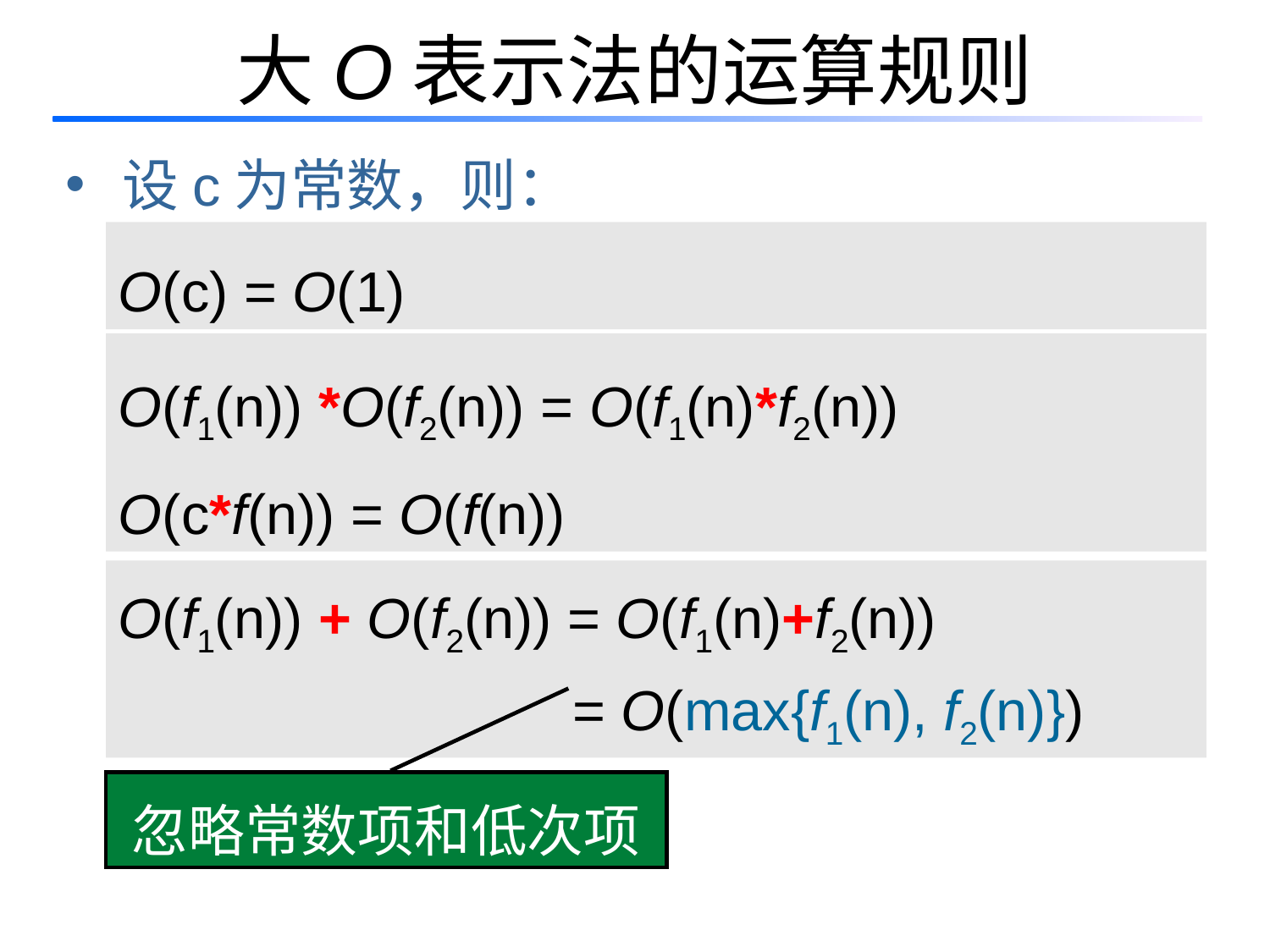

# 大O表示法的运算规则

 设c为常数，则：
O(c) = O(1)
O(f1(n)) *O(f2(n)) = O(f1(n)*f2(n))
O(c*f(n)) = O(f(n))
O(f1(n)) + O(f2(n)) = O(f1(n)+f2(n))
                             = O(max{f1(n), f2(n)})
忽略常数项和低次项